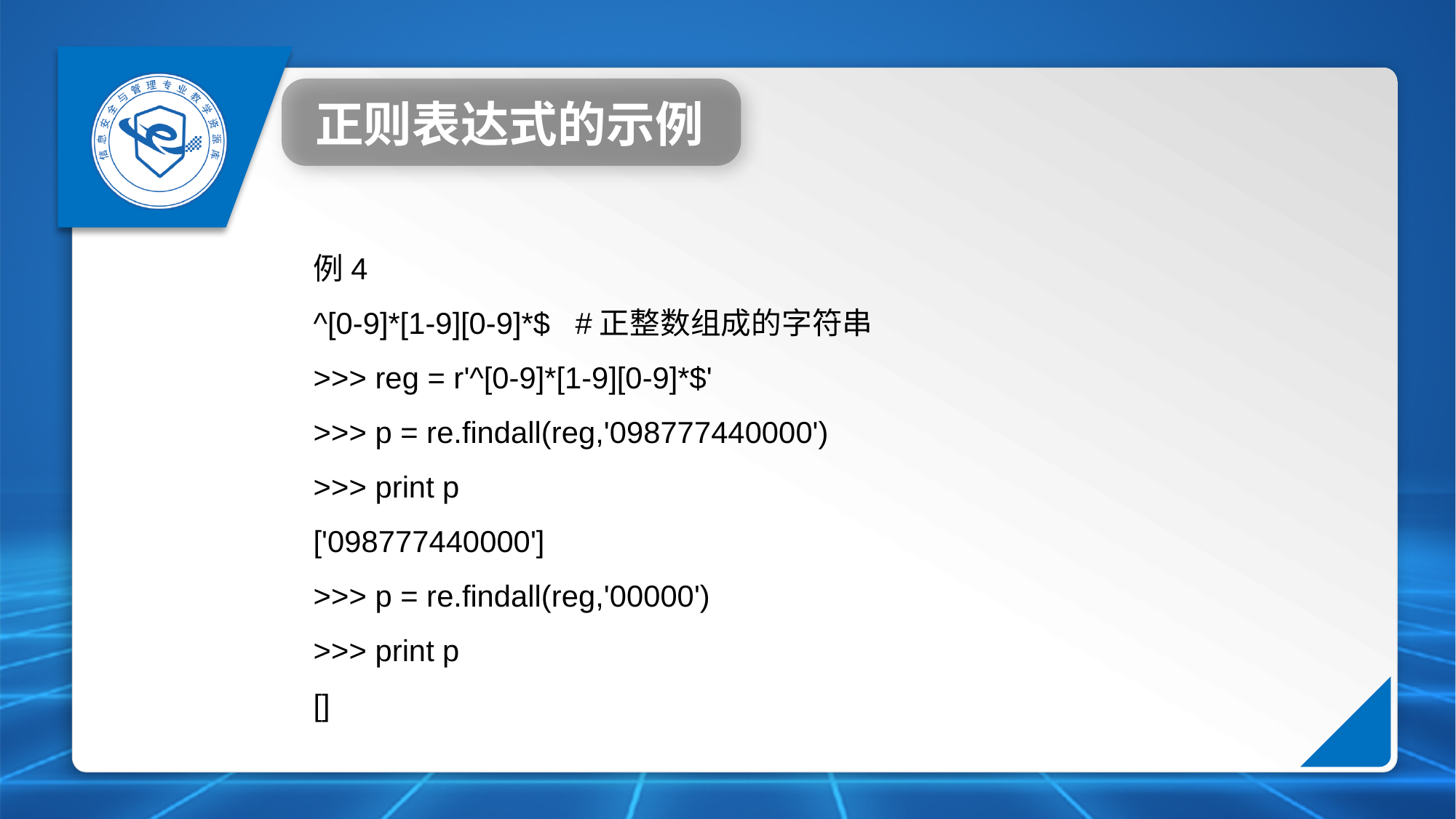

正则表达式的示例
例4
^[0-9]*[1-9][0-9]*$   #正整数组成的字符串
>>> reg = r'^[0-9]*[1-9][0-9]*$'
>>> p = re.findall(reg,'098777440000')
>>> print p
['098777440000']
>>> p = re.findall(reg,'00000')
>>> print p
[]